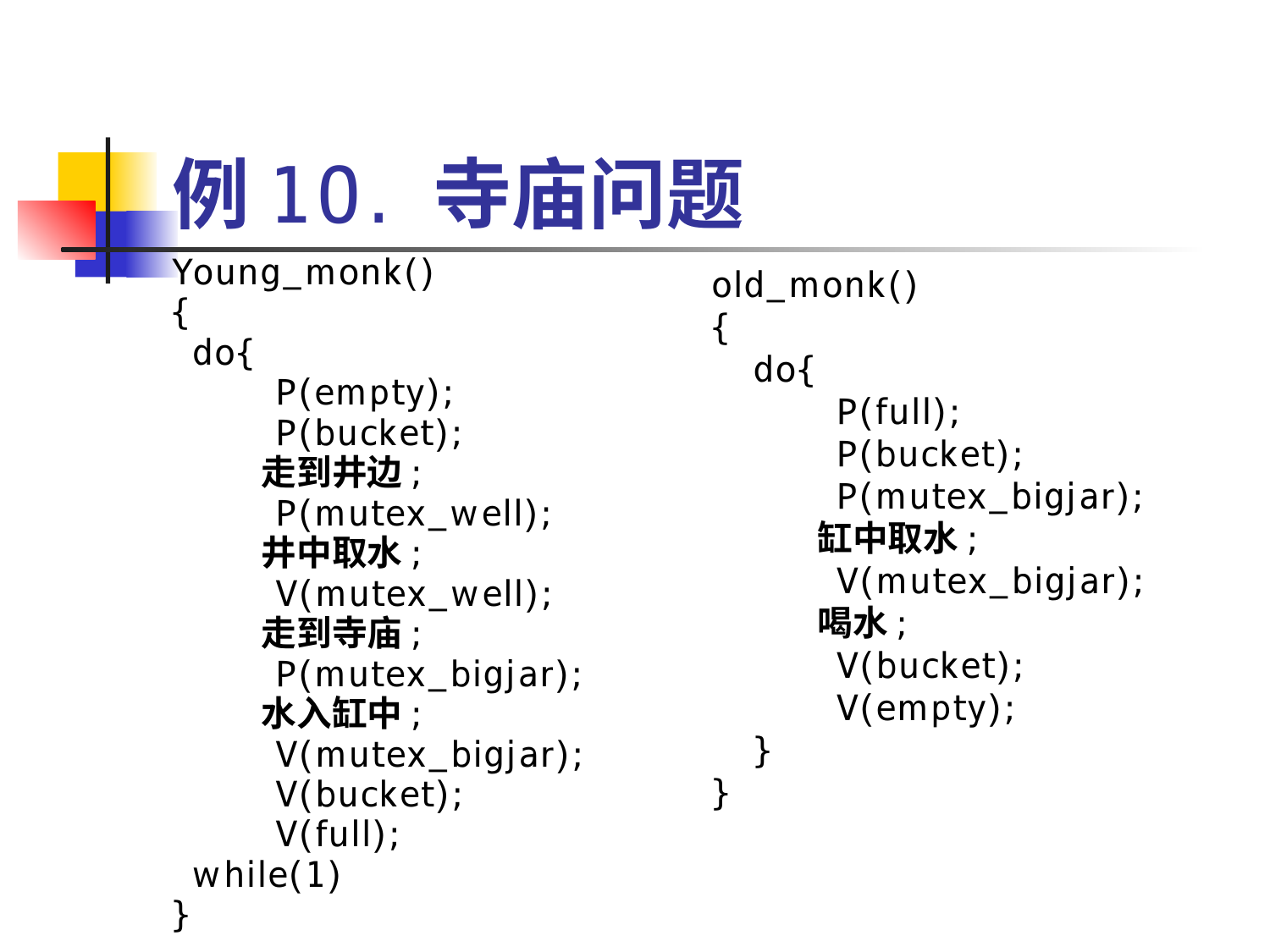

# 例10. 寺庙问题
Young_monk()
{
  do{
          P(empty);
          P(bucket);
          走到井边;
          P(mutex_well);
          井中取水;
          V(mutex_well);
          走到寺庙;
          P(mutex_bigjar);
          水入缸中;
          V(mutex_bigjar);
          V(bucket);
          V(full);
  while(1)
}
old_monk()
{
    do{
            P(full);
            P(bucket);
            P(mutex_bigjar);
            缸中取水;
            V(mutex_bigjar);
            喝水;
            V(bucket);
            V(empty);
    }
}